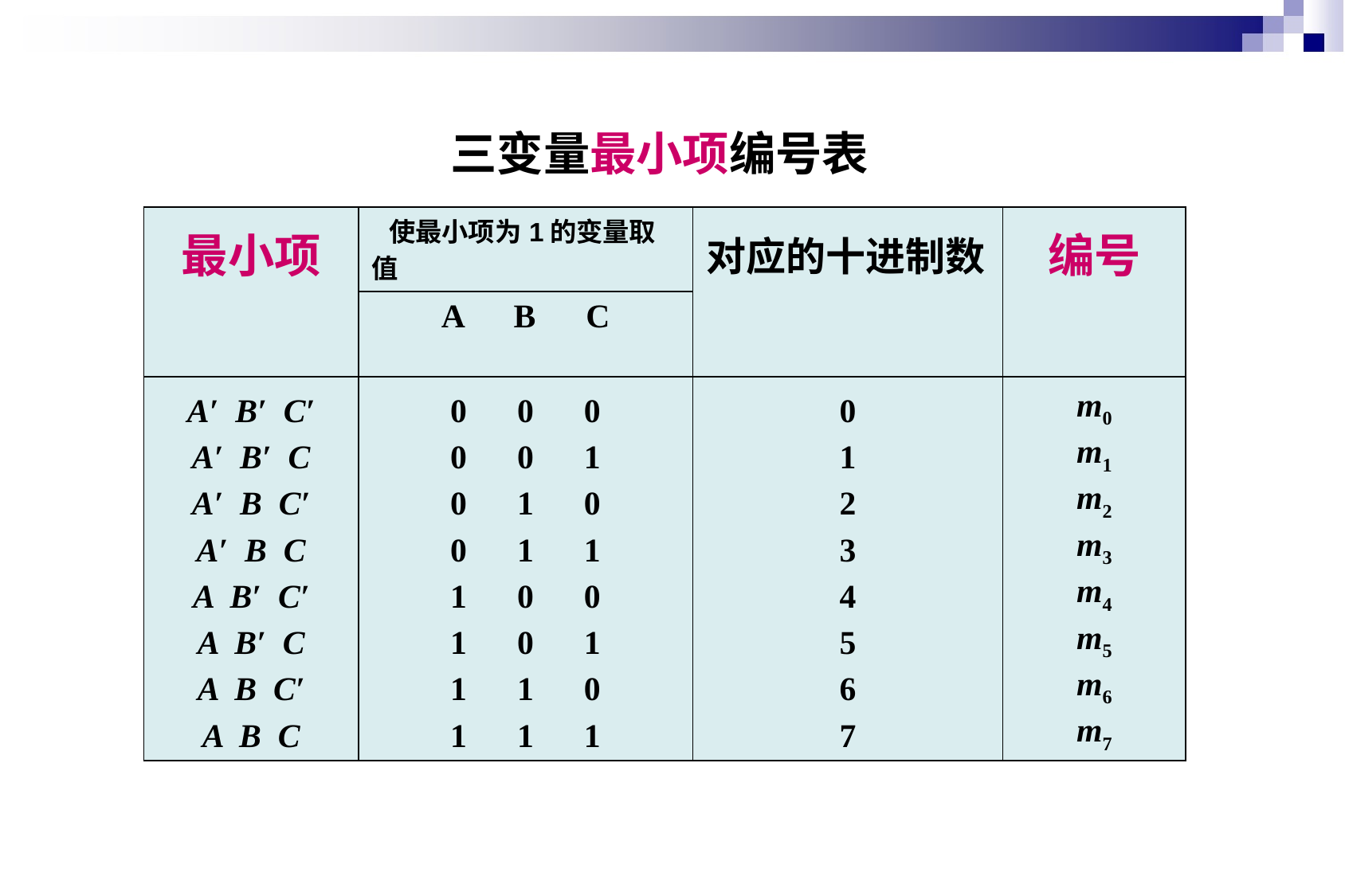

三变量最小项编号表
| 最小项 | 使最小项为1的变量取值 | 对应的十进制数 | 编号 |
| --- | --- | --- | --- |
|  | A B C |  |  |
| A′ B′ C′ A′ B′ C A′ B C′ A′ B C A B′ C′ A B′ C A B C′ A B C | 0 0 0 0 0 1 0 1 0 0 1 1 1 0 0 1 0 1 1 1 0 1 1 1 | 0 1 2 3 4 5 6 7 | m0 m1 m2 m3 m4 m5 m6 m7 |